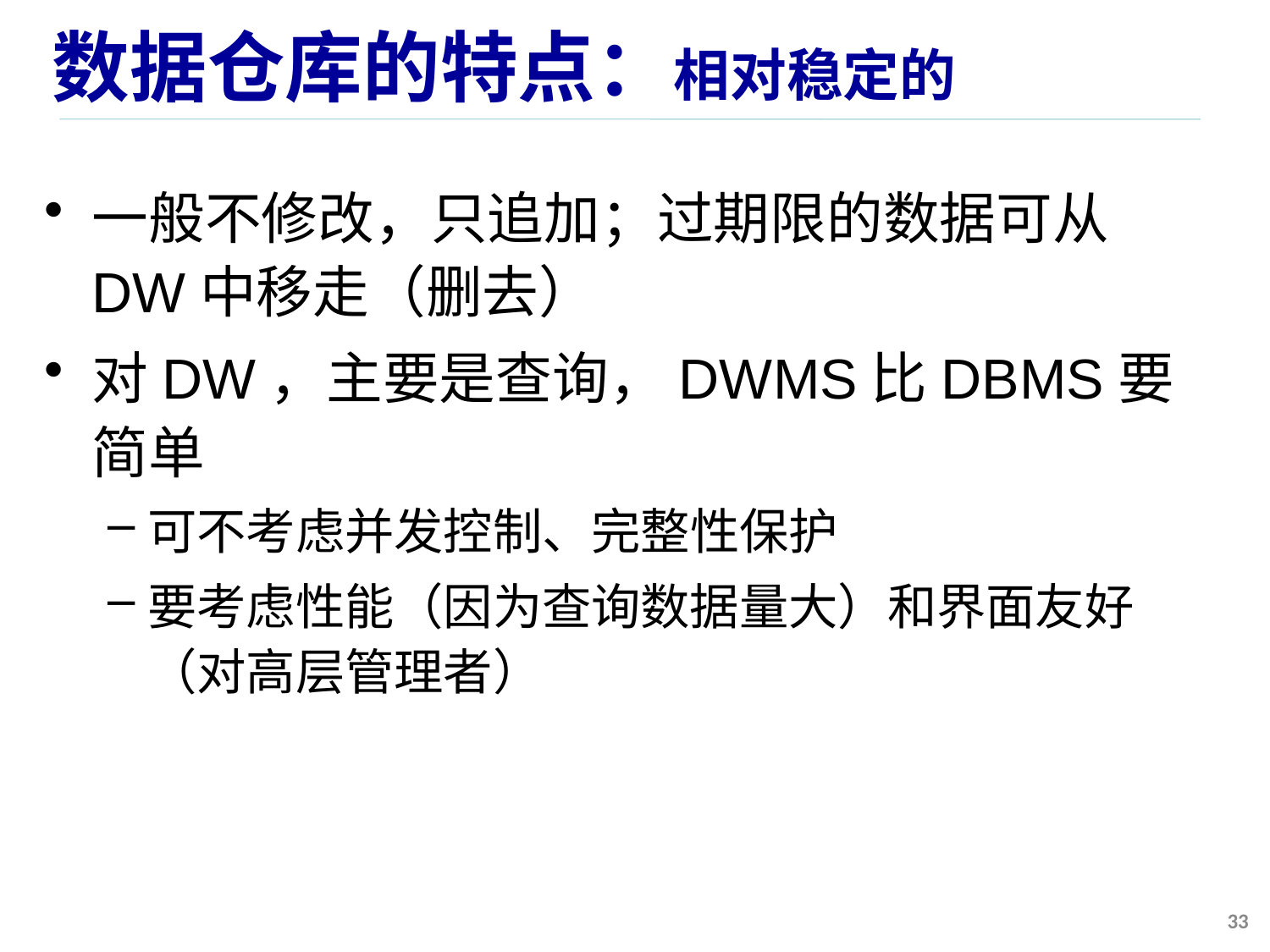

# 数据仓库的特点：相对稳定的
一般不修改，只追加；过期限的数据可从DW中移走（删去）
对DW，主要是查询，DWMS比DBMS要简单
可不考虑并发控制、完整性保护
要考虑性能（因为查询数据量大）和界面友好（对高层管理者）

33